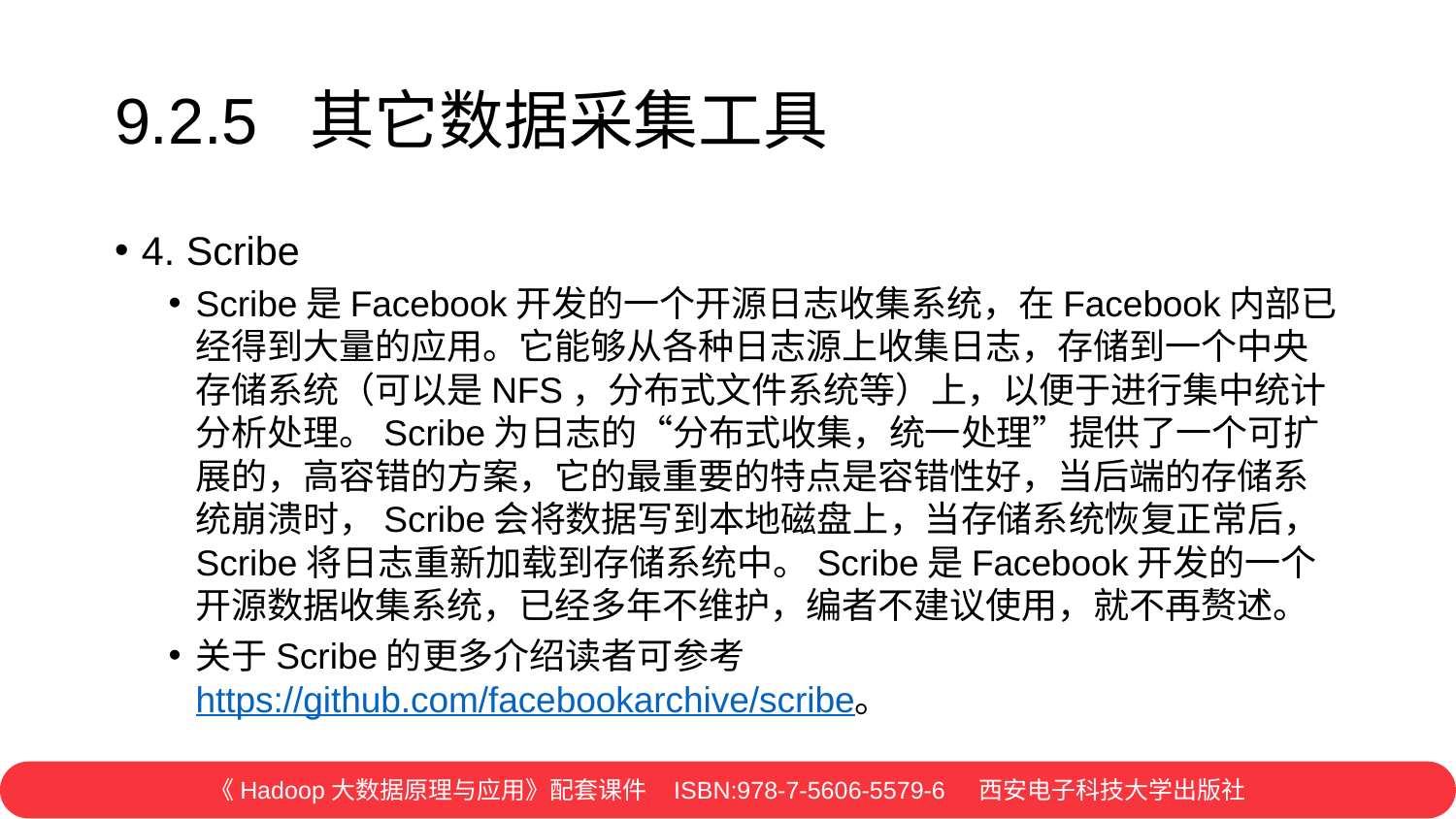

# 9.2.5  其它数据采集工具
4. Scribe
Scribe是Facebook开发的一个开源日志收集系统，在Facebook内部已经得到大量的应用。它能够从各种日志源上收集日志，存储到一个中央存储系统（可以是NFS，分布式文件系统等）上，以便于进行集中统计分析处理。Scribe为日志的“分布式收集，统一处理”提供了一个可扩展的，高容错的方案，它的最重要的特点是容错性好，当后端的存储系统崩溃时，Scribe会将数据写到本地磁盘上，当存储系统恢复正常后，Scribe将日志重新加载到存储系统中。Scribe是Facebook开发的一个开源数据收集系统，已经多年不维护，编者不建议使用，就不再赘述。
关于Scribe的更多介绍读者可参考https://github.com/facebookarchive/scribe。